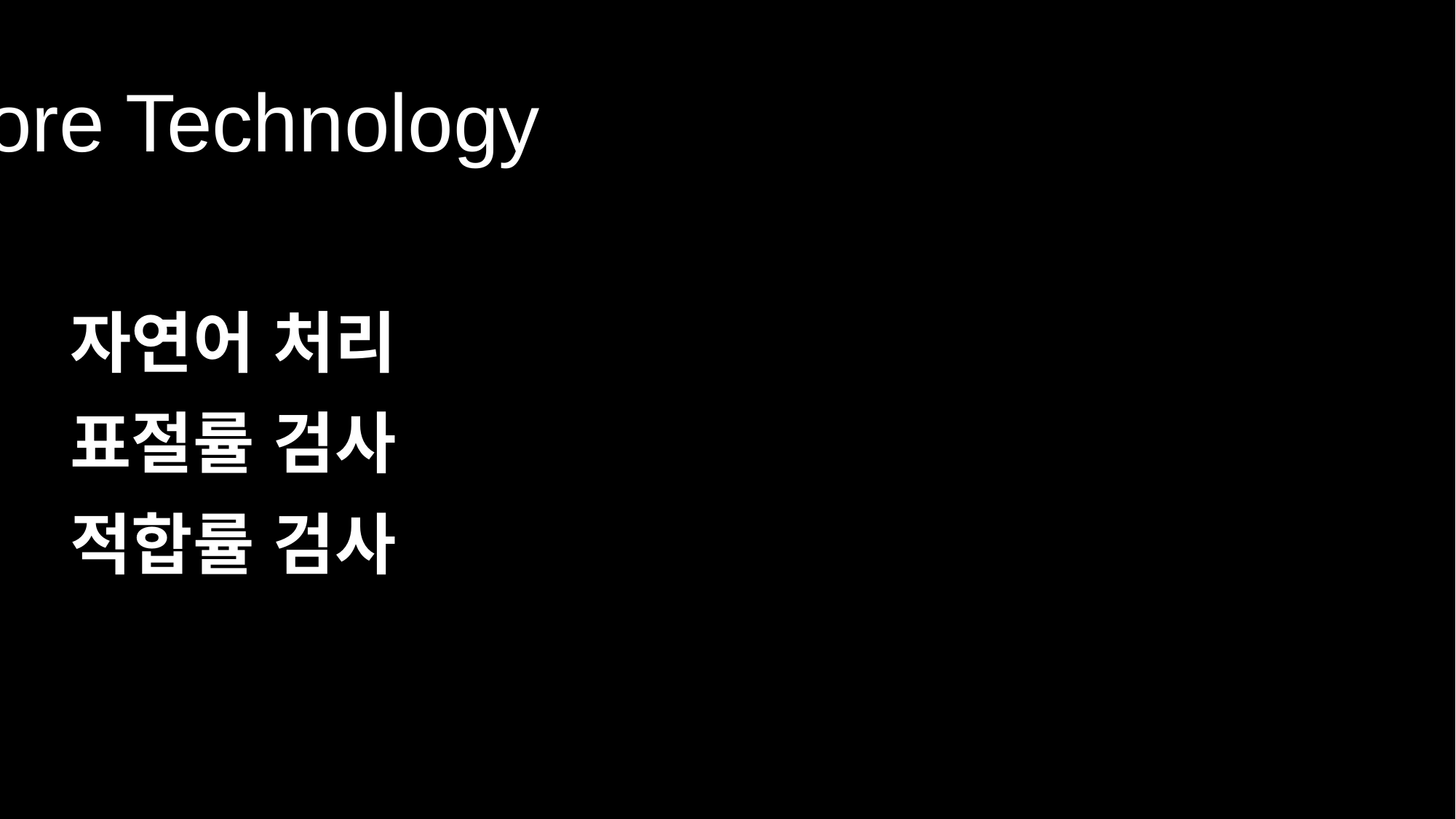

Core Technology
자연어 처리
표절률 검사
적합률 검사